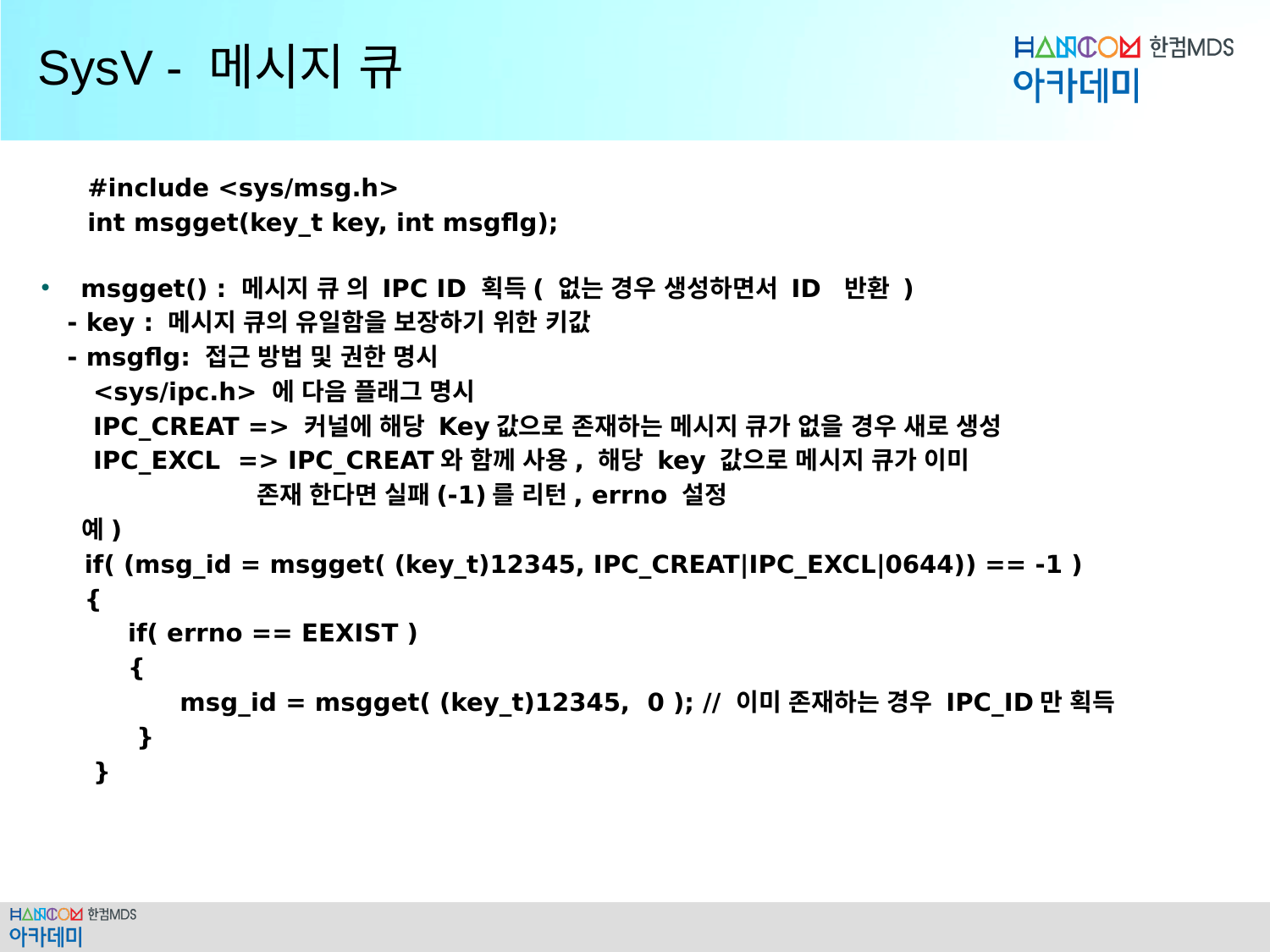

# SysV - 메시지 큐
#include <sys/msg.h>
int msgget(key_t key, int msgflg);
msgget() : 메시지 큐 의 IPC ID 획득( 없는 경우 생성하면서 ID  반환 )
   - key : 메시지 큐의 유일함을 보장하기 위한 키값
   - msgflg: 접근 방법 및 권한 명시
      <sys/ipc.h> 에 다음 플래그 명시
      IPC_CREAT => 커널에 해당 Key값으로 존재하는 메시지 큐가 없을 경우 새로 생성
      IPC_EXCL  => IPC_CREAT와 함께 사용, 해당 key 값으로 메시지 큐가 이미
                              존재 한다면 실패(-1)를 리턴, errno 설정
     예)
     if( (msg_id = msgget( (key_t)12345, IPC_CREAT|IPC_EXCL|0644)) == -1 )
     {
          if( errno == EEXIST )
          {
                msg_id = msgget( (key_t)12345,  0 ); // 이미 존재하는 경우 IPC_ID만 획득
           }
      }